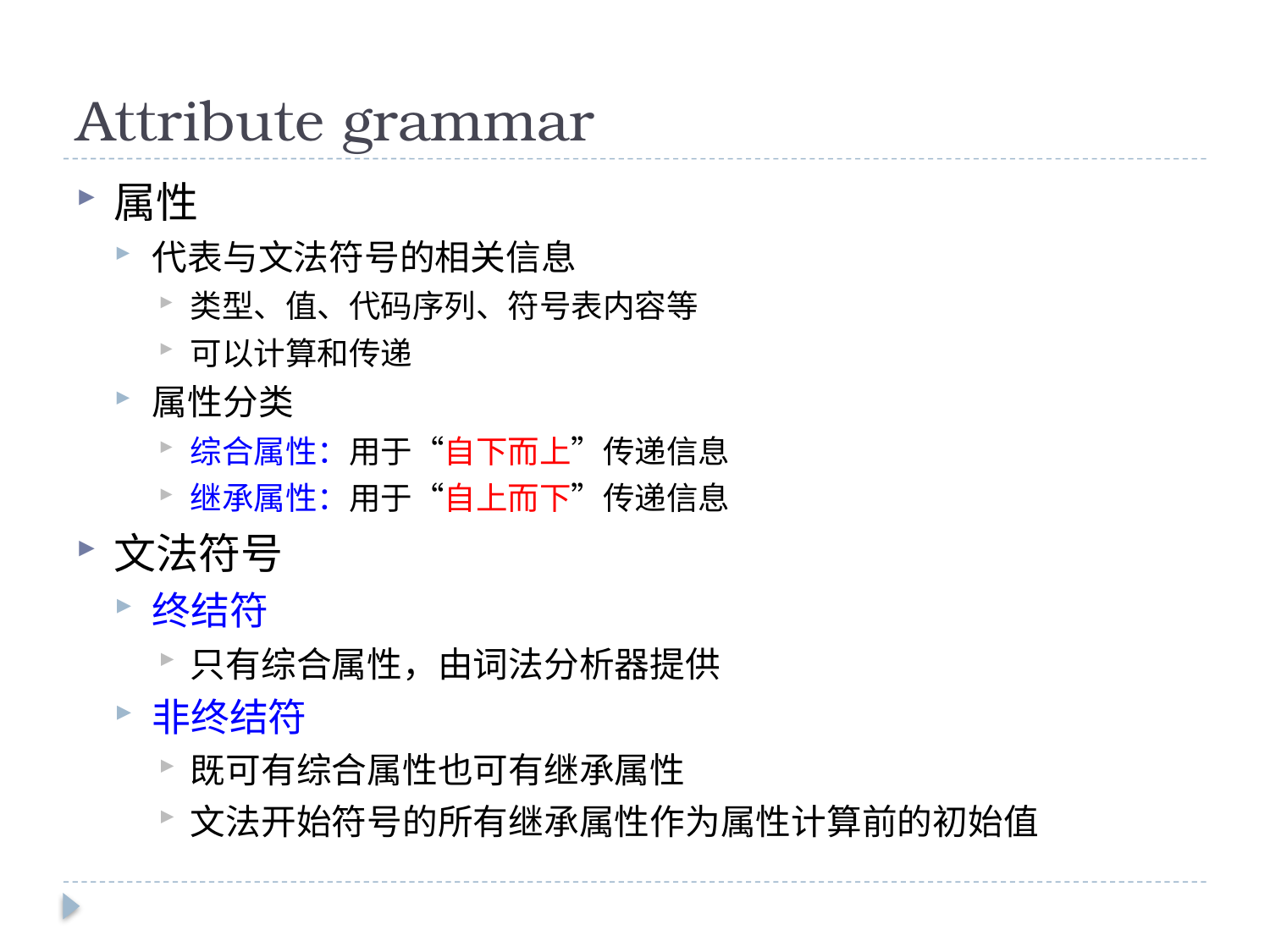

# Attribute grammar
属性
代表与文法符号的相关信息
类型、值、代码序列、符号表内容等
可以计算和传递
属性分类
综合属性：用于“自下而上”传递信息
继承属性：用于“自上而下”传递信息
文法符号
终结符
只有综合属性，由词法分析器提供
非终结符
既可有综合属性也可有继承属性
文法开始符号的所有继承属性作为属性计算前的初始值

8